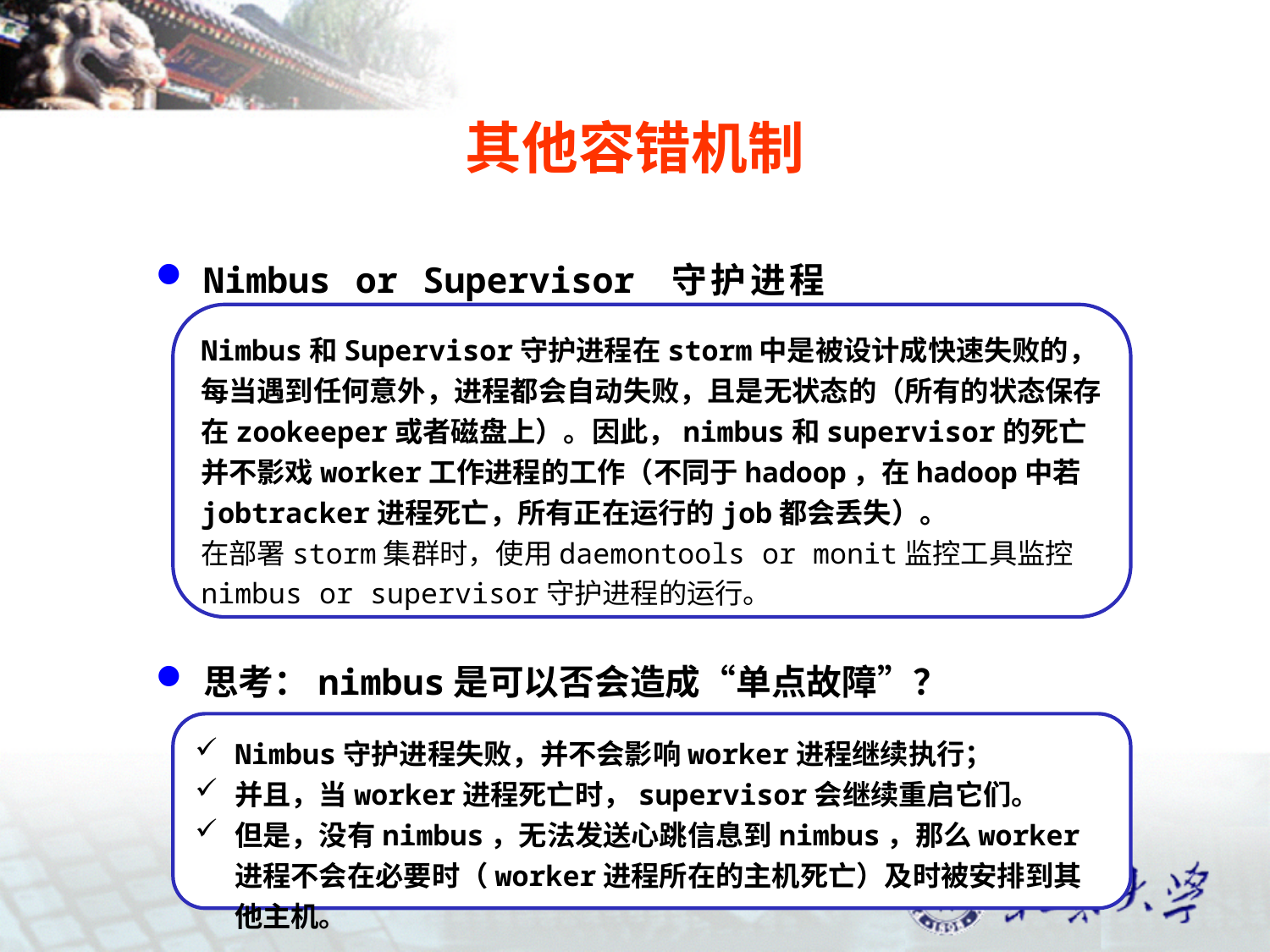

# 其他容错机制
Nimbus or Supervisor 守护进程死亡
Nimbus和Supervisor守护进程在storm中是被设计成快速失败的，每当遇到任何意外，进程都会自动失败，且是无状态的（所有的状态保存在zookeeper或者磁盘上）。因此，nimbus和supervisor的死亡并不影戏worker工作进程的工作（不同于hadoop，在hadoop中若jobtracker进程死亡，所有正在运行的job都会丢失）。
在部署storm集群时，使用daemontools or monit监控工具监控nimbus or supervisor守护进程的运行。
思考：nimbus是可以否会造成“单点故障”？
Nimbus守护进程失败，并不会影响worker进程继续执行；
并且，当worker进程死亡时，supervisor会继续重启它们。
但是，没有nimbus，无法发送心跳信息到nimbus，那么worker进程不会在必要时（worker进程所在的主机死亡）及时被安排到其他主机。